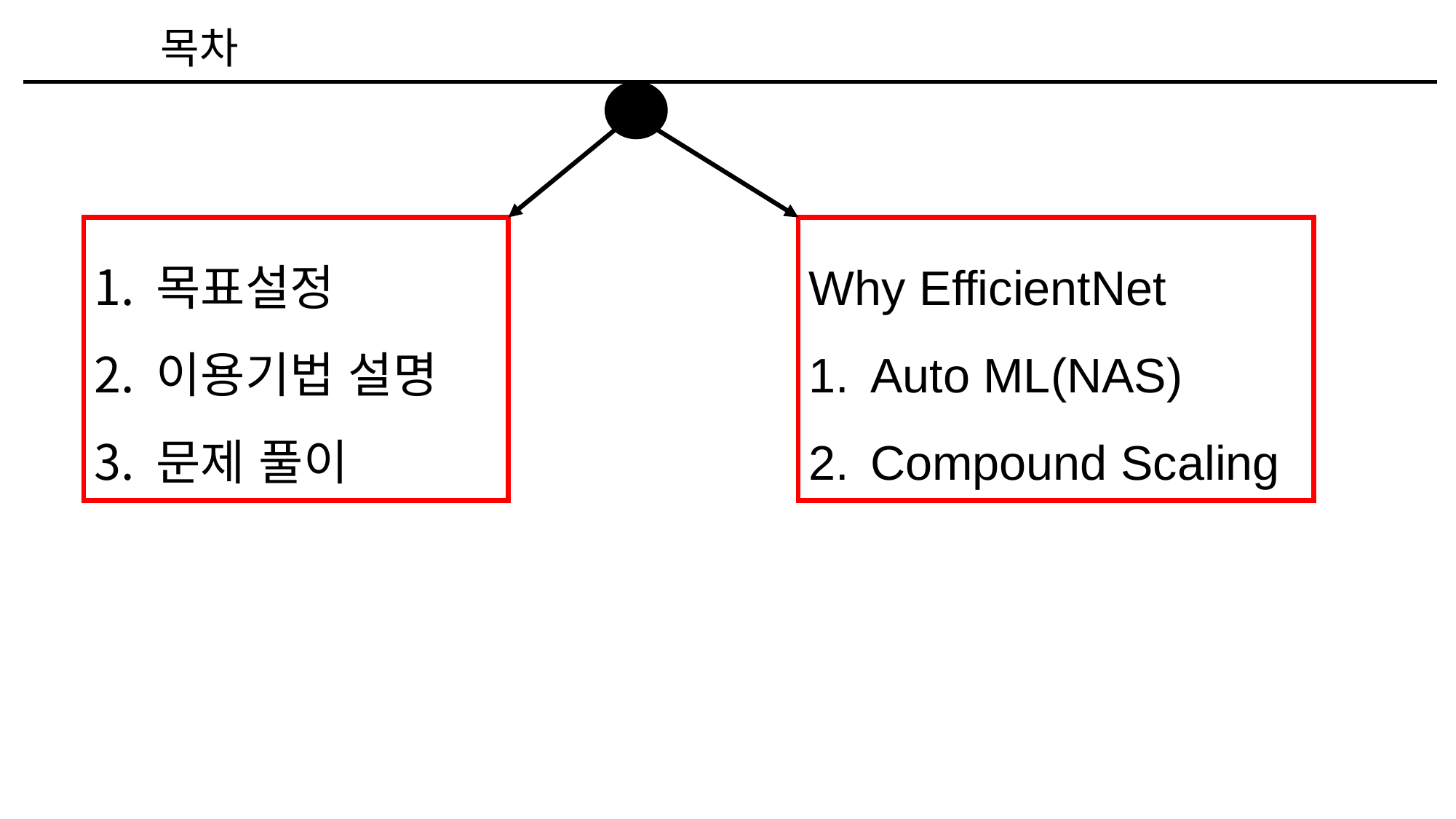

목차

목표설정
이용기법 설명
문제 풀이
Why EfficientNet
Auto ML(NAS)
Compound Scaling